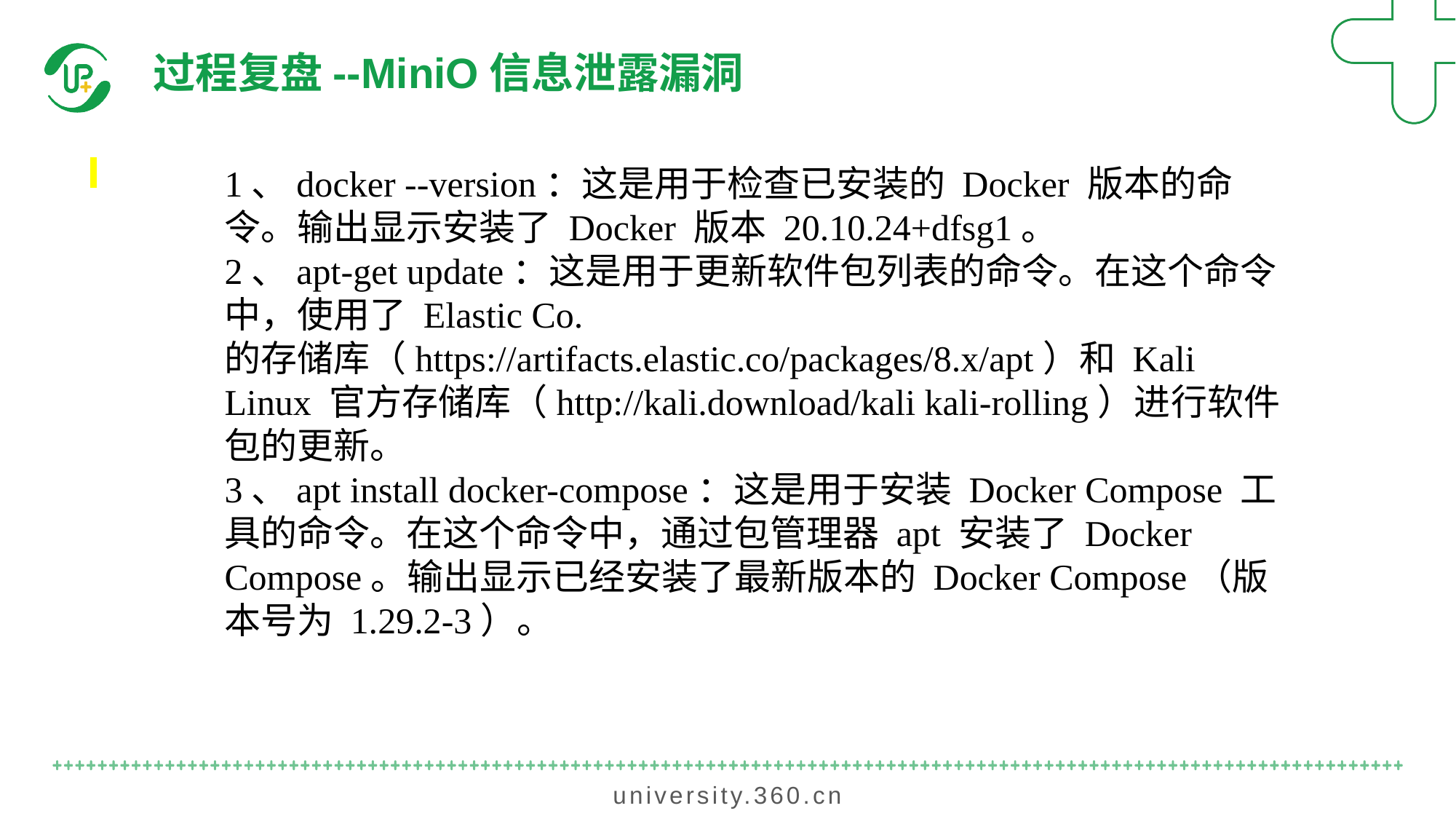

过程复盘--MiniO信息泄露漏洞

1、docker --version：这是用于检查已安装的 Docker 版本的命令。输出显示安装了 Docker 版本 20.10.24+dfsg1。
2、apt-get update：这是用于更新软件包列表的命令。在这个命令中，使用了 Elastic Co. 的存储库（https://artifacts.elastic.co/packages/8.x/apt）和 Kali Linux 官方存储库（http://kali.download/kali kali-rolling）进行软件包的更新。
3、apt install docker-compose：这是用于安装 Docker Compose 工具的命令。在这个命令中，通过包管理器 apt 安装了 Docker Compose。输出显示已经安装了最新版本的 Docker Compose（版本号为 1.29.2-3）。